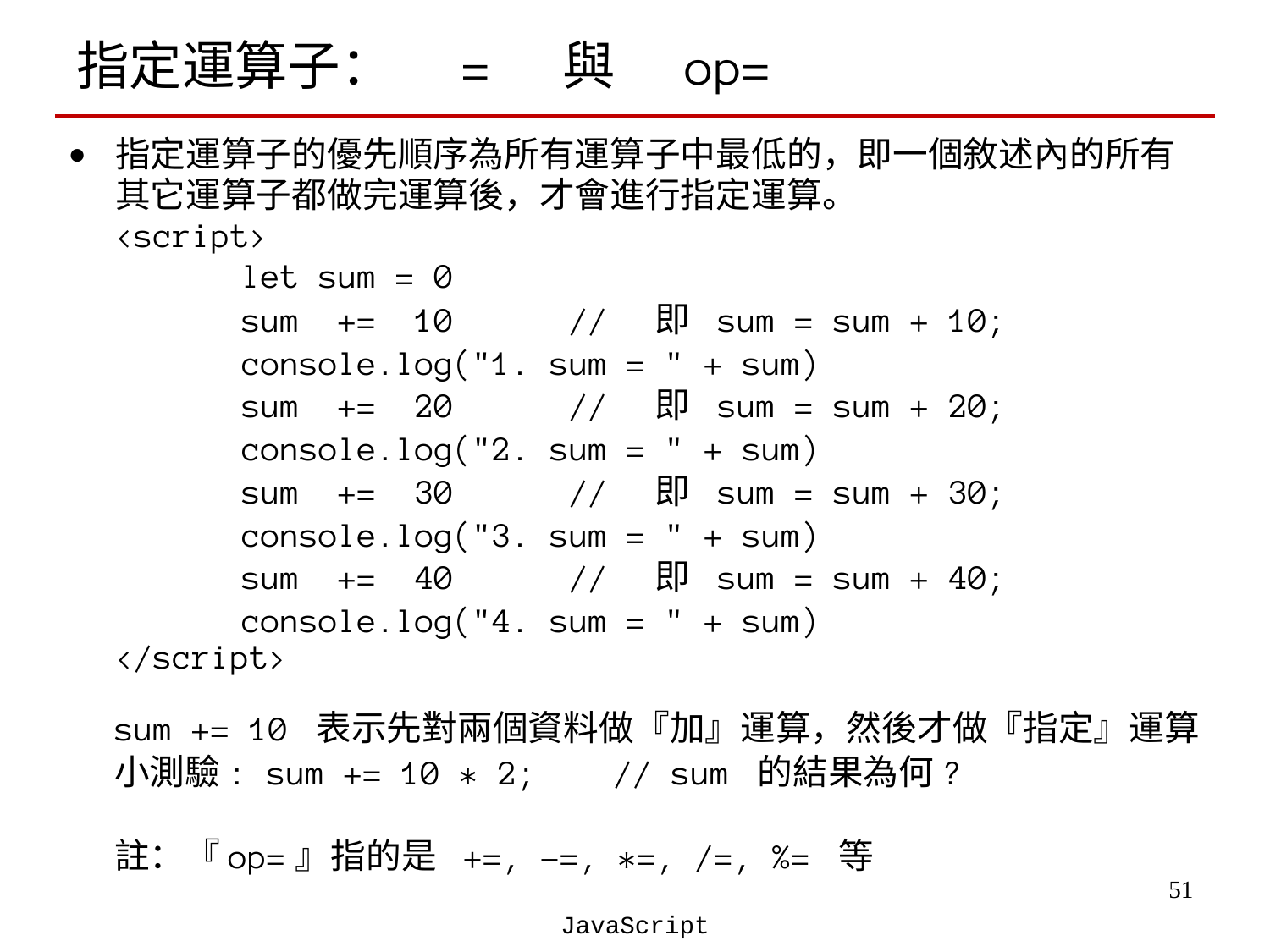

# 指定運算子：  =  與  op=
指定運算子的優先順序為所有運算子中最低的，即一個敘述內的所有其它運算子都做完運算後，才會進行指定運算。
<script>
	let sum = 0
		sum  +=  10      //  即 sum = sum + 10;
		console.log("1. sum = " + sum)
		sum  +=  20      //  即 sum = sum + 20;
		console.log("2. sum = " + sum)
		sum  +=  30      //  即 sum = sum + 30;
		console.log("3. sum = " + sum)
		sum  +=  40      //  即 sum = sum + 40;
		console.log("4. sum = " + sum)
</script>
sum += 10 表示先對兩個資料做『加』運算，然後才做『指定』運算
  小測驗: sum += 10 * 2;    // sum 的結果為何?
  註：『op=』指的是 +=, -=, *=, /=, %= 等
51
JavaScript